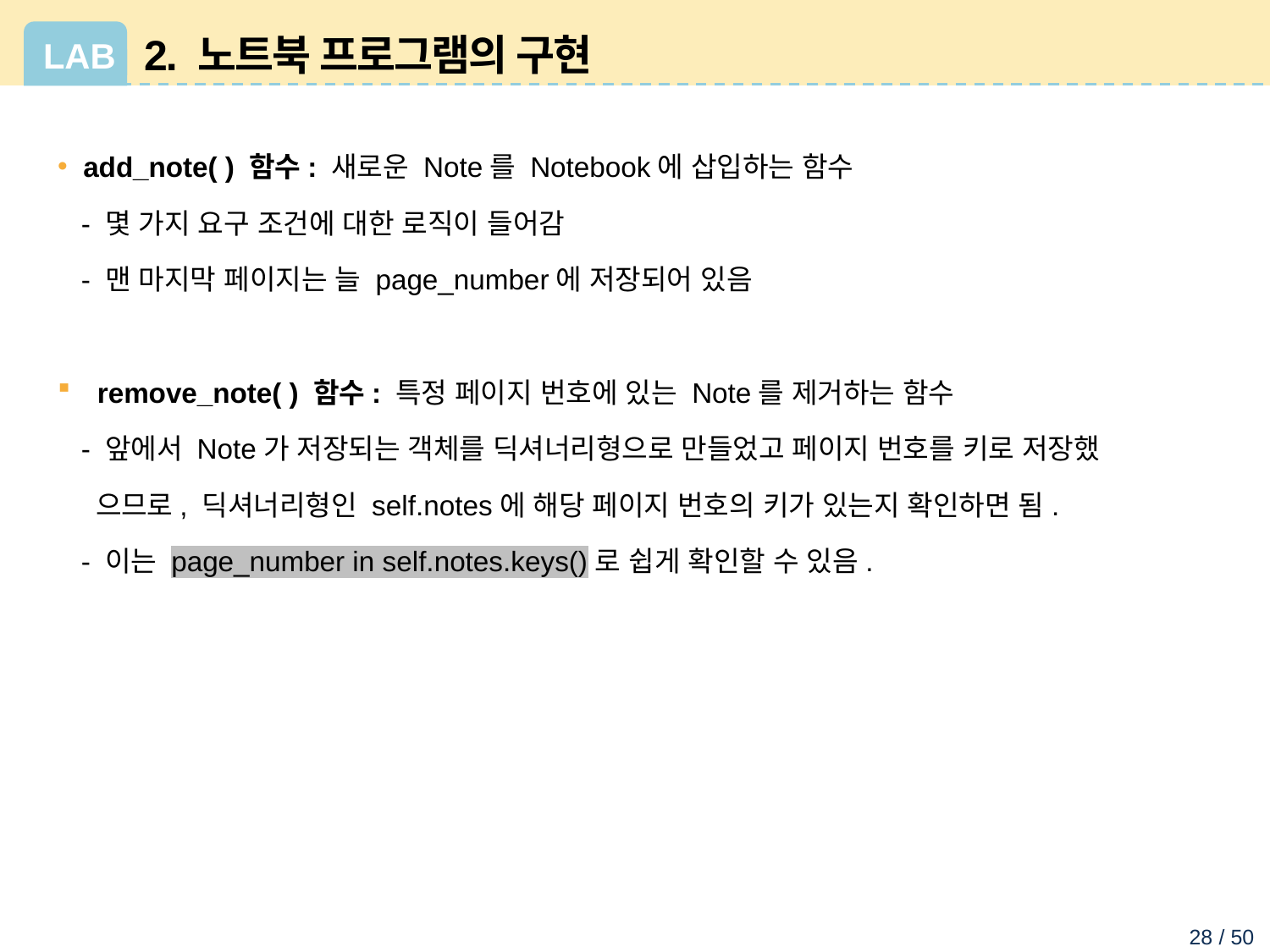

# 2. 노트북 프로그램의 구현

add_note( ) 함수: 새로운 Note를 Notebook에 삽입하는 함수
   - 몇 가지 요구 조건에 대한 로직이 들어감
   - 맨 마지막 페이지는 늘 page_number에 저장되어 있음

remove_note( ) 함수: 특정 페이지 번호에 있는 Note를 제거하는 함수
   - 앞에서 Note가 저장되는 객체를 딕셔너리형으로 만들었고 페이지 번호를 키로 저장했
    으므로, 딕셔너리형인 self.notes에 해당 페이지 번호의 키가 있는지 확인하면 됨.
   - 이는 page_number in self.notes.keys()로 쉽게 확인할 수 있음.